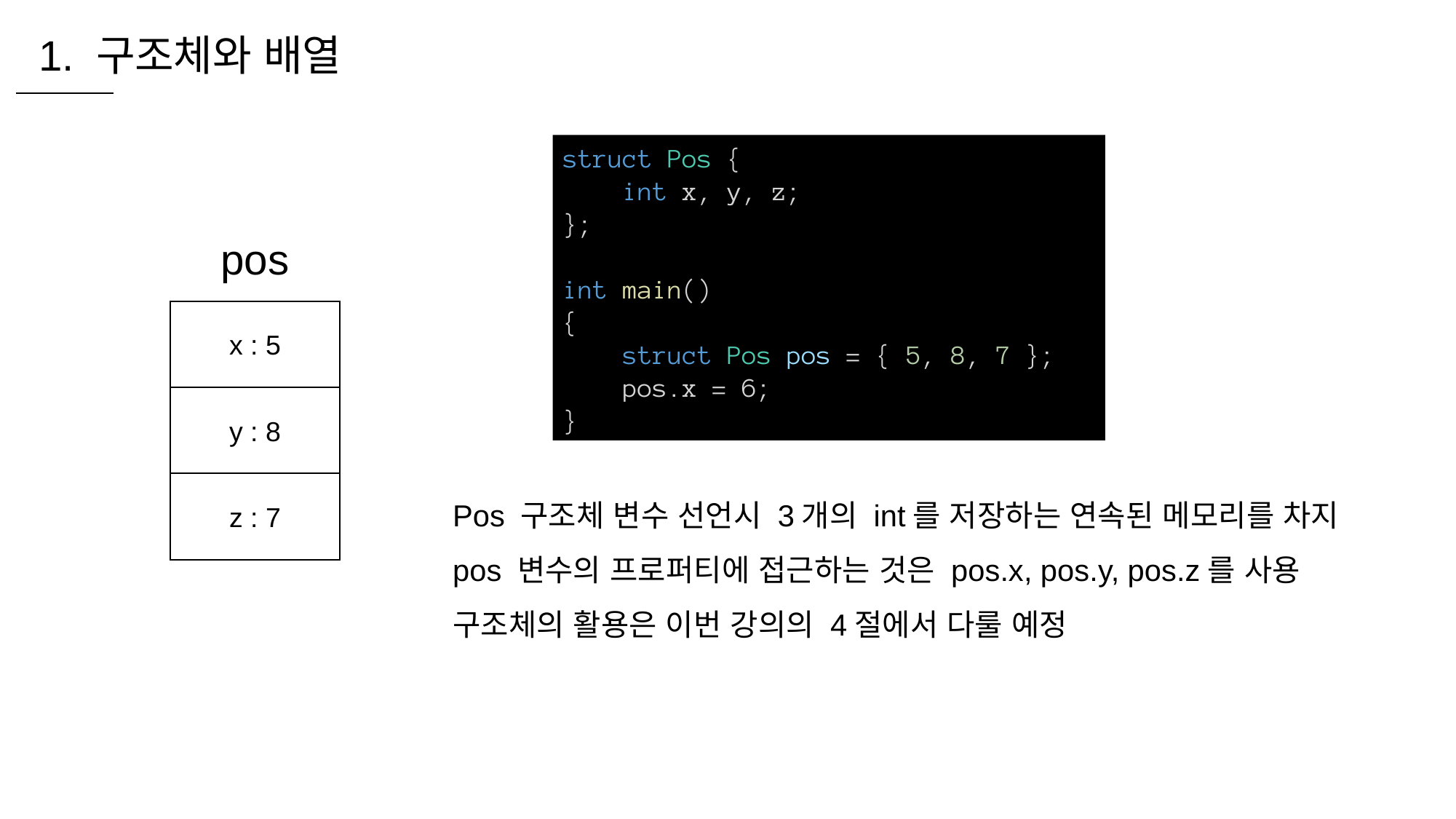

1. 구조체와 배열
struct Pos {
    int x, y, z;
};
int main()
{
    struct Pos pos = { 5, 8, 7 };
    pos.x = 6;
}
pos
x : 5
y : 8
Pos 구조체 변수 선언시 3개의 int를 저장하는 연속된 메모리를 차지
pos 변수의 프로퍼티에 접근하는 것은 pos.x, pos.y, pos.z를 사용
구조체의 활용은 이번 강의의 4절에서 다룰 예정
z : 7